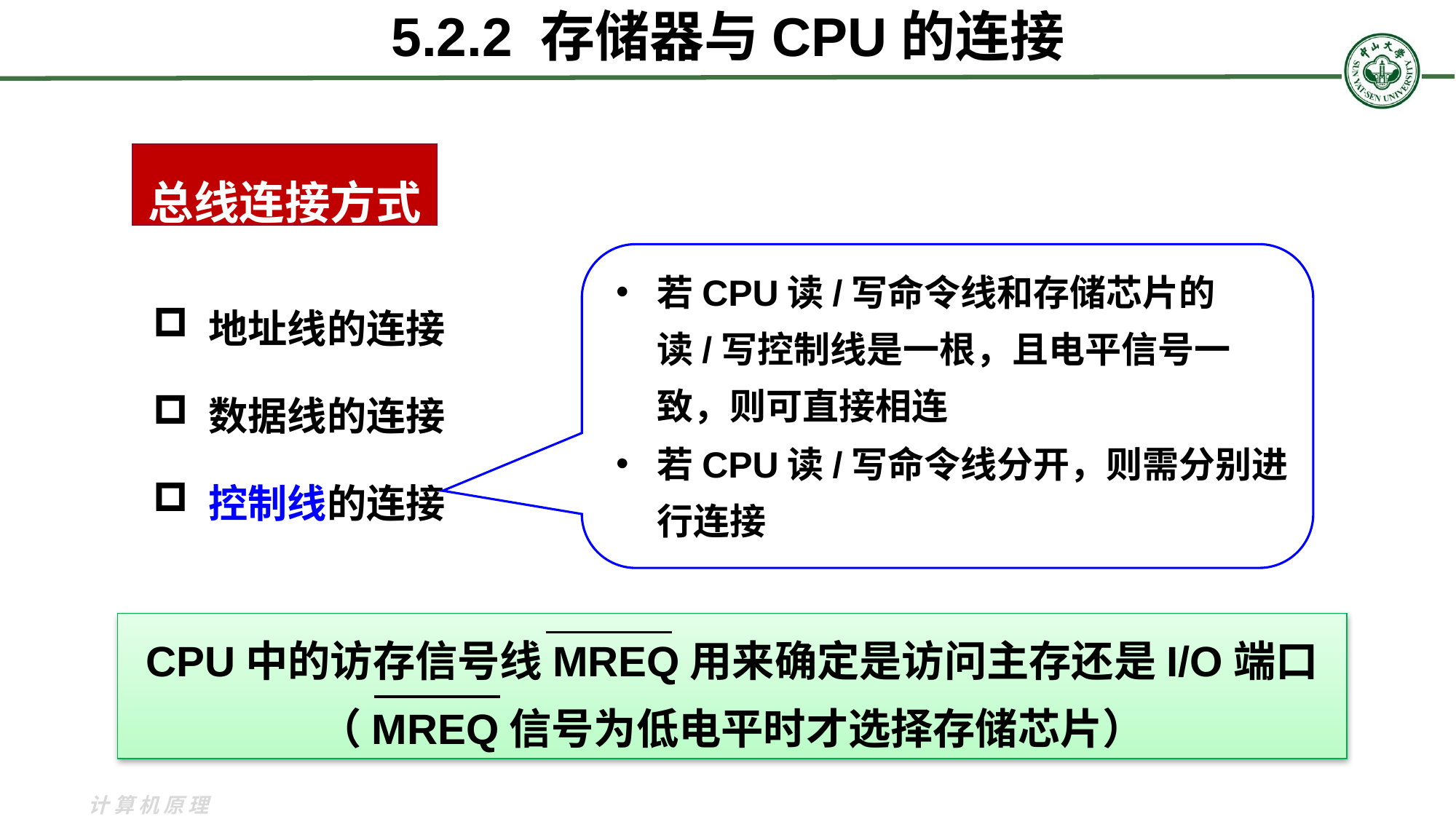

5.2.2 存储器与CPU的连接
总线连接方式

若CPU读/写命令线和存储芯片的读/写控制线是一根，且电平信号一致，则可直接相连
若CPU读/写命令线分开，则需分别进行连接
 地址线的连接
 数据线的连接
 控制线的连接
CPU中的访存信号线MREQ用来确定是访问主存还是I/O端口
（MREQ信号为低电平时才选择存储芯片）